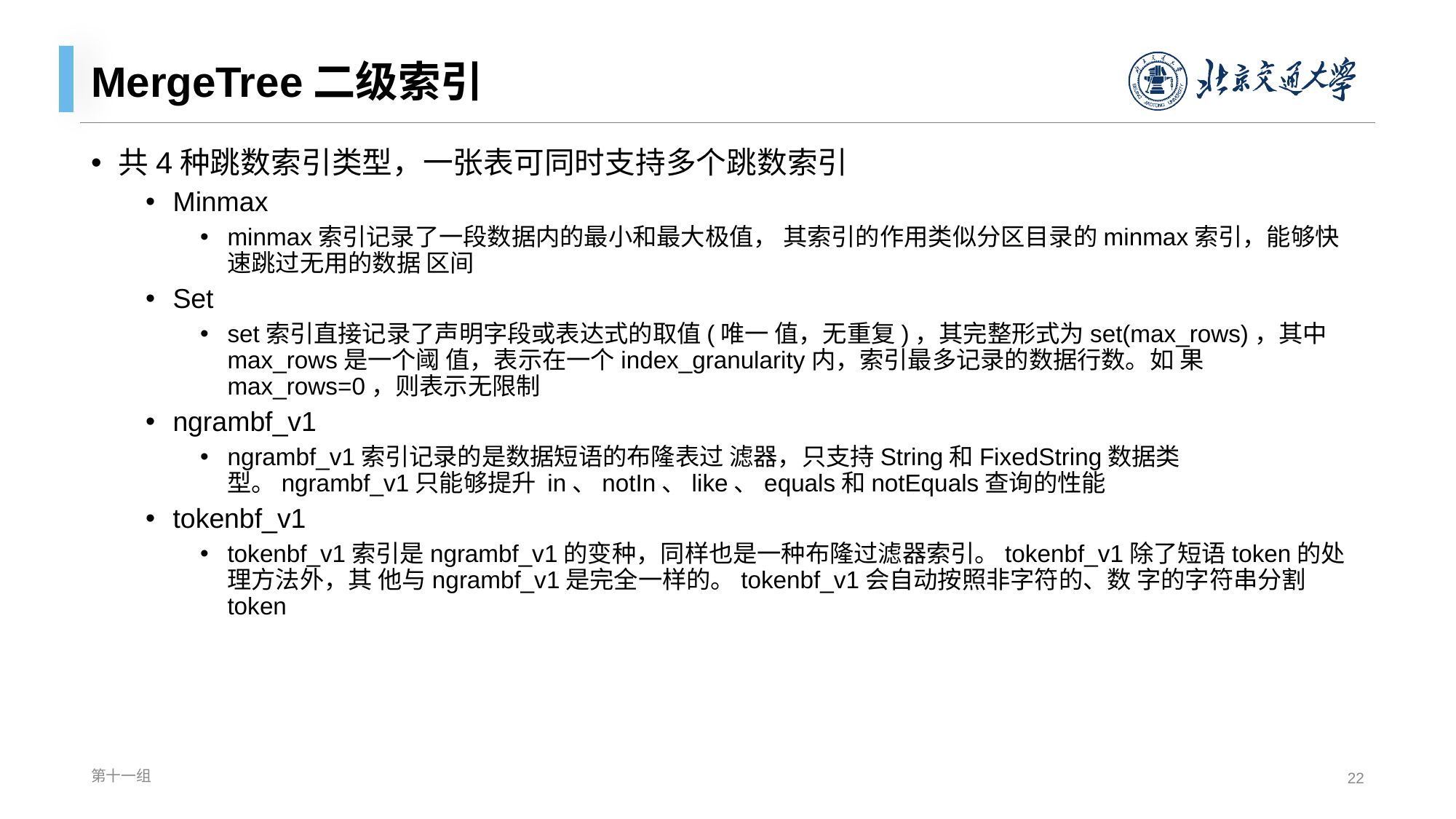

# MergeTree二级索引
共4种跳数索引类型，一张表可同时支持多个跳数索引
Minmax
minmax索引记录了一段数据内的最小和最大极值， 其索引的作用类似分区目录的minmax索引，能够快速跳过无用的数据 区间
Set
set索引直接记录了声明字段或表达式的取值(唯一 值，无重复)，其完整形式为set(max_rows)，其中max_rows是一个阈 值，表示在一个index_granularity内，索引最多记录的数据行数。如 果max_rows=0，则表示无限制
ngrambf_v1
ngrambf_v1索引记录的是数据短语的布隆表过 滤器，只支持String和FixedString数据类型。ngrambf_v1只能够提升 in、notIn、like、equals和notEquals查询的性能
tokenbf_v1
tokenbf_v1索引是ngrambf_v1的变种，同样也是一种布隆过滤器索引。tokenbf_v1除了短语token的处理方法外，其 他与ngrambf_v1是完全一样的。tokenbf_v1会自动按照非字符的、数 字的字符串分割token

第十一组
22